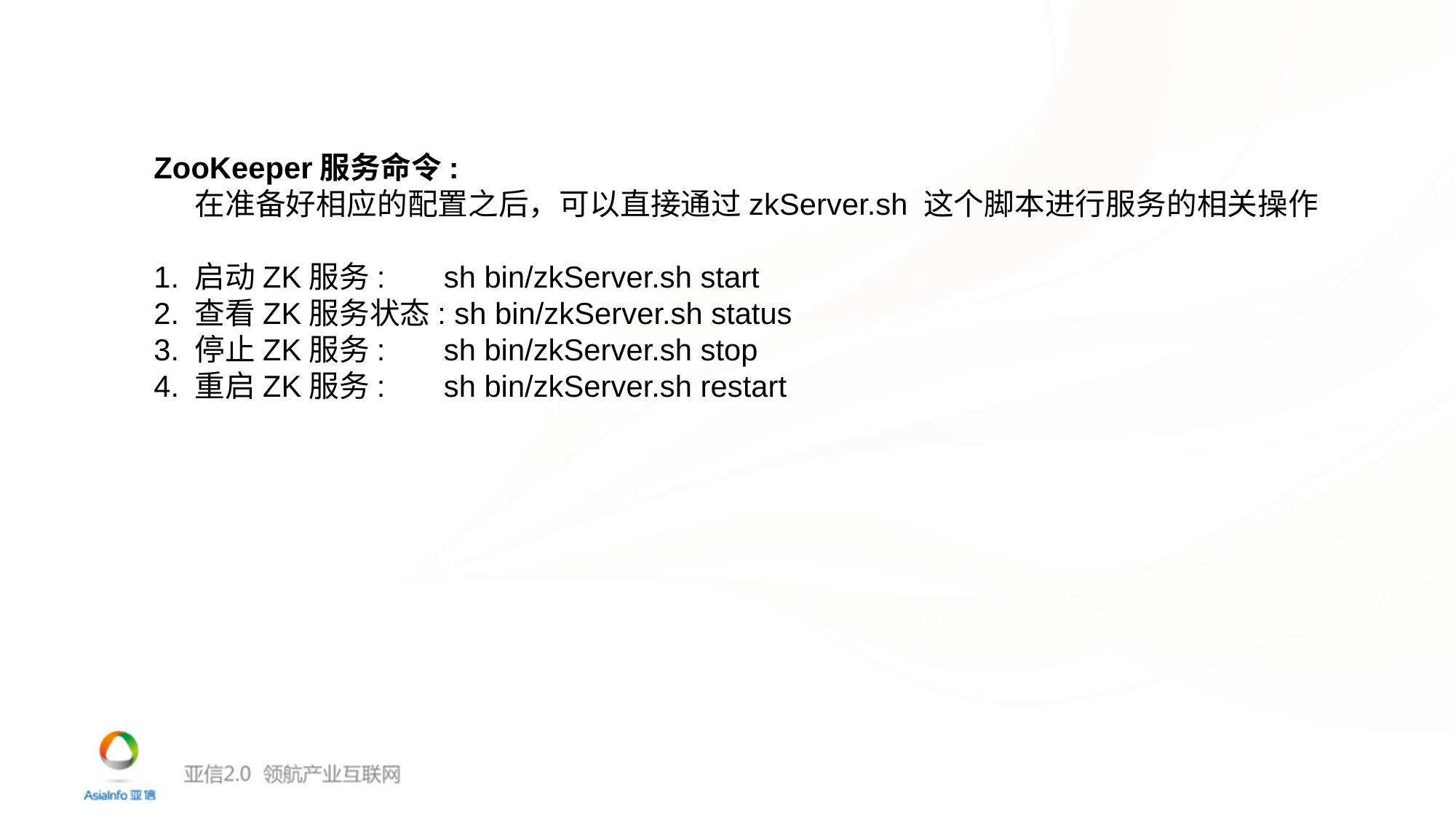

ZooKeeper服务命令:
     在准备好相应的配置之后，可以直接通过zkServer.sh 这个脚本进行服务的相关操作

1. 启动ZK服务:       sh bin/zkServer.sh start
2. 查看ZK服务状态: sh bin/zkServer.sh status
3. 停止ZK服务:       sh bin/zkServer.sh stop
4. 重启ZK服务:       sh bin/zkServer.sh restart